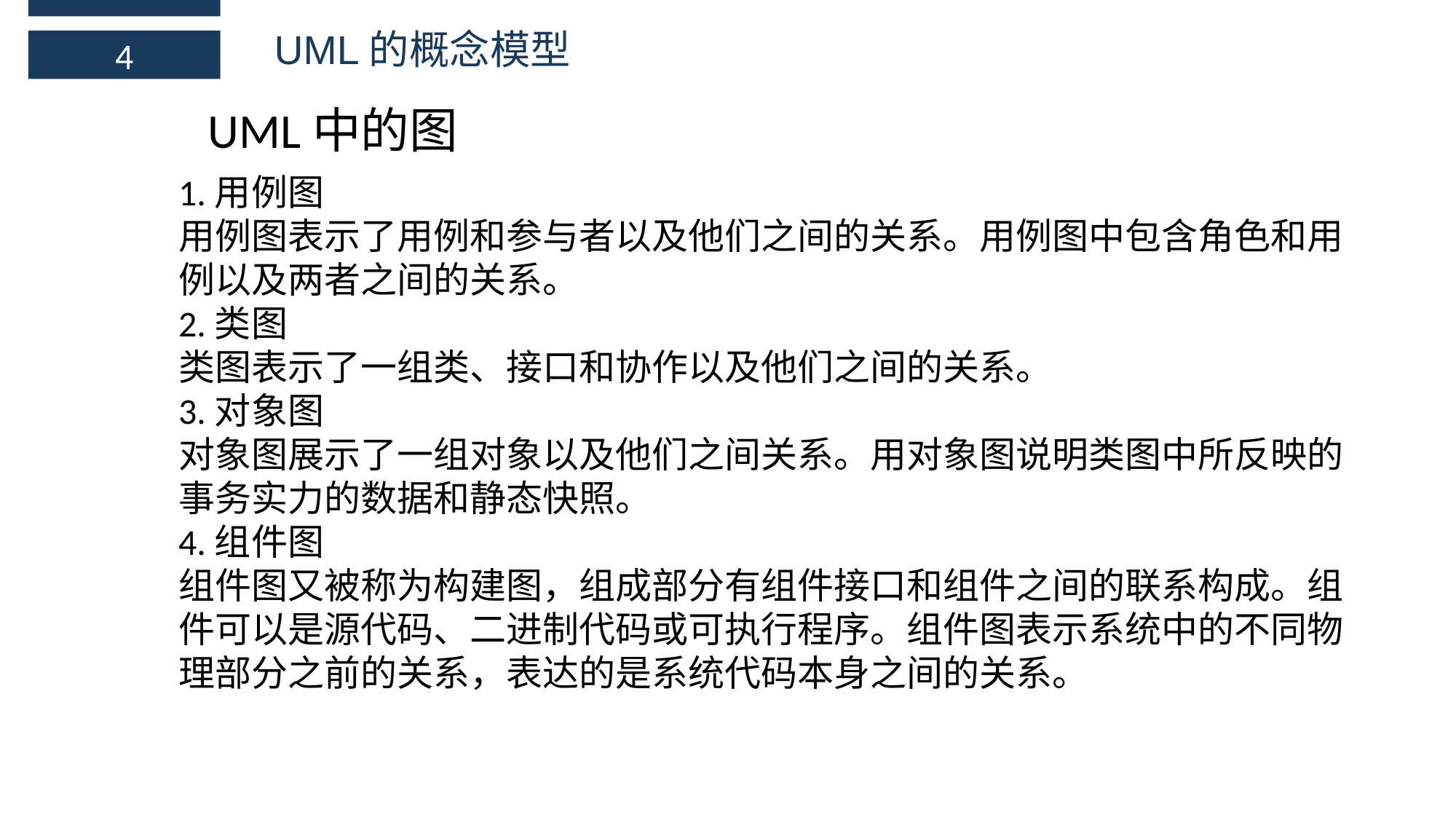

UML的概念模型
4
UML中的图
1.用例图
用例图表示了用例和参与者以及他们之间的关系。用例图中包含角色和用例以及两者之间的关系。
2.类图
类图表示了一组类、接口和协作以及他们之间的关系。
3.对象图
对象图展示了一组对象以及他们之间关系。用对象图说明类图中所反映的事务实力的数据和静态快照。
4.组件图
组件图又被称为构建图，组成部分有组件接口和组件之间的联系构成。组件可以是源代码、二进制代码或可执行程序。组件图表示系统中的不同物理部分之前的关系，表达的是系统代码本身之间的关系。